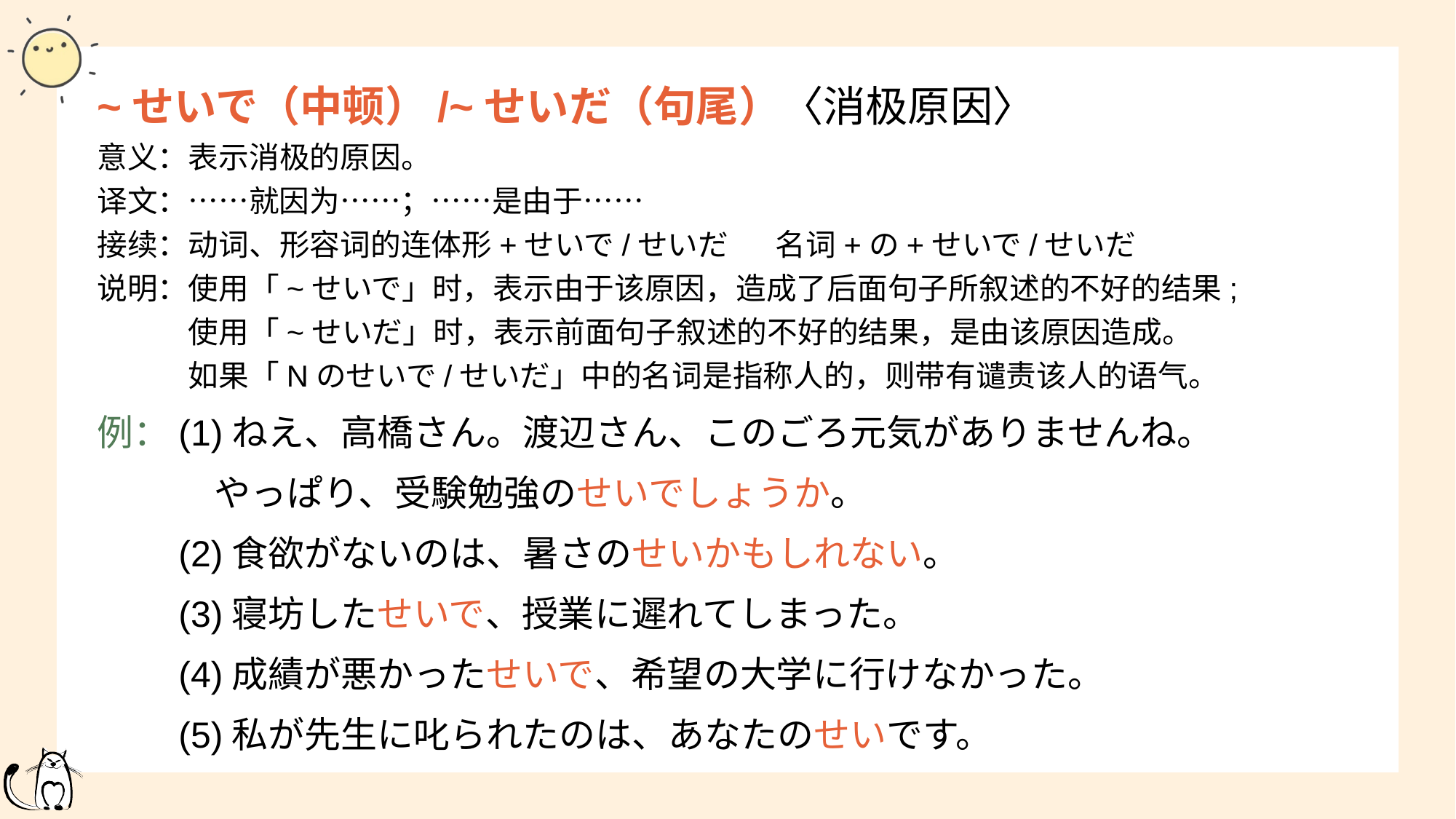

~せいで（中顿）/~せいだ（句尾）〈消极原因〉
意义：表示消极的原因。
译文：……就因为……；……是由于……
接续：动词、形容词的连体形+せいで/せいだ       名词+の+せいで/せいだ
说明：使用「~せいで」时，表示由于该原因，造成了后面句子所叙述的不好的结果;
　　　使用「~せいだ」时，表示前面句子叙述的不好的结果，是由该原因造成。
　　　如果「Nのせいで/せいだ」中的名词是指称人的，则带有谴责该人的语气。
例：(1)ねえ、高橋さん。渡辺さん、このごろ元気がありませんね。
　 　　やっぱり、受験勉強のせいでしょうか。
　　(2)食欲がないのは、暑さのせいかもしれない。
　　(3)寝坊したせいで、授業に遲れてしまった。
　　(4)成績が悪かったせいで、希望の大学に行けなかった。
　　(5)私が先生に叱られたのは、あなたのせいです。